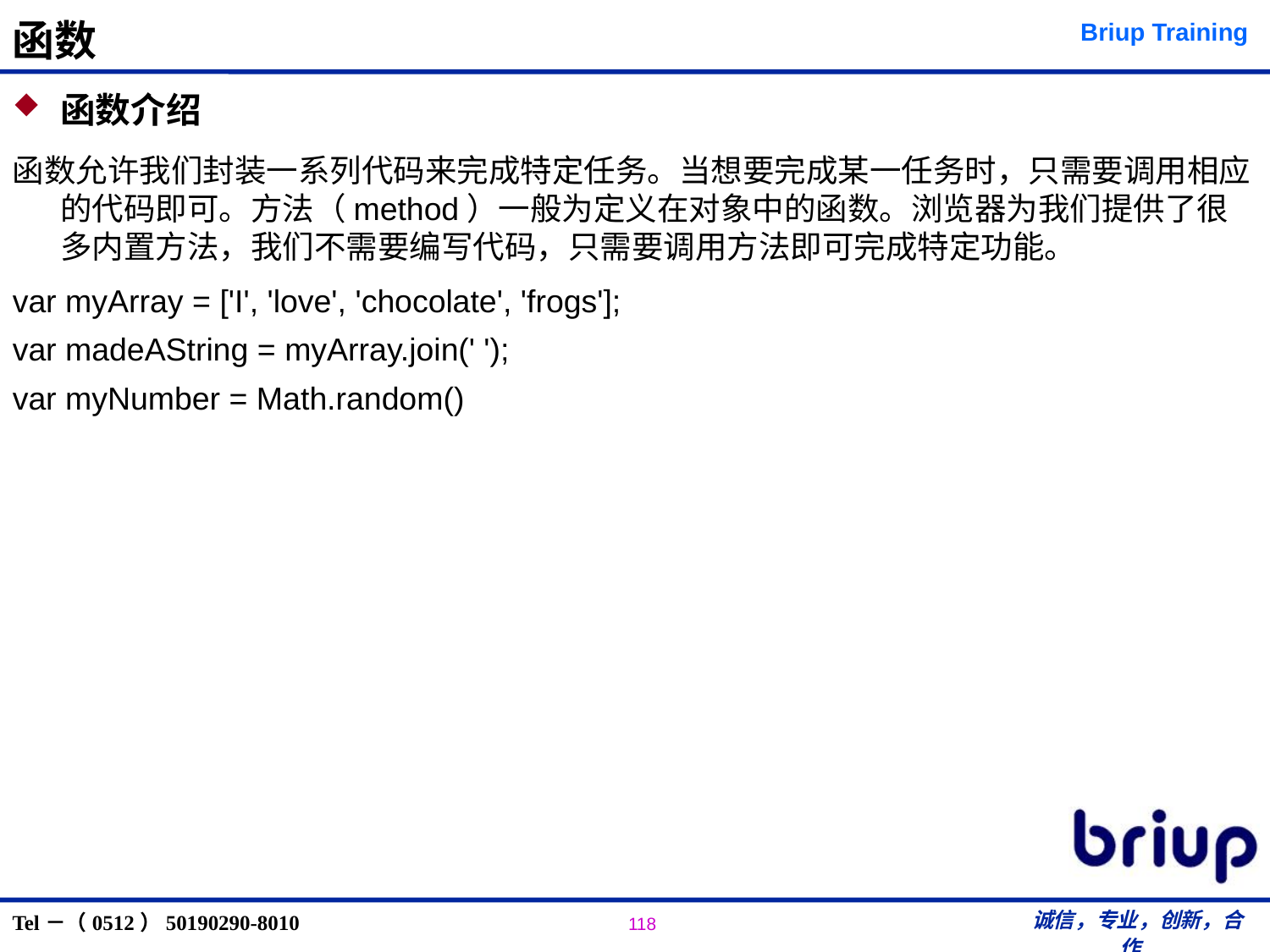

# 函数
函数介绍
函数允许我们封装一系列代码来完成特定任务。当想要完成某一任务时，只需要调用相应的代码即可。方法（method）一般为定义在对象中的函数。浏览器为我们提供了很多内置方法，我们不需要编写代码，只需要调用方法即可完成特定功能。
var myArray = ['I', 'love', 'chocolate', 'frogs'];
var madeAString = myArray.join(' ');
var myNumber = Math.random()